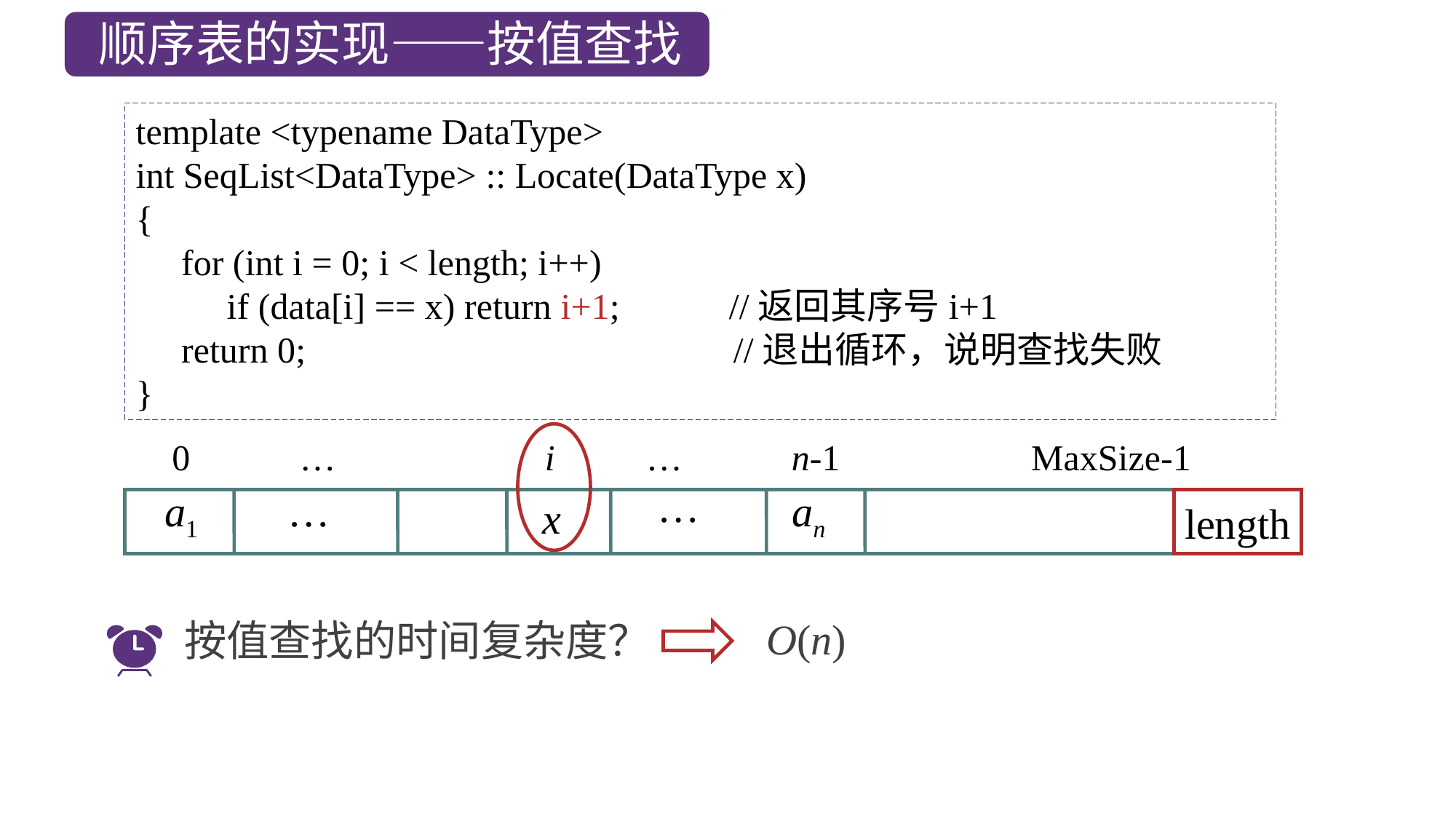

顺序表的实现——按值查找

template <typename DataType>
int SeqList<DataType> :: Locate(DataType x)
{
     for (int i = 0; i < length; i++)
          if (data[i] == x) return i+1;            //返回其序号i+1
     return 0;                                               //退出循环，说明查找失败
}

   0            …                       i          …            n-1                     MaxSize-1
…
…
  x
 an
 a1

 length
O(n)

按值查找的时间复杂度？